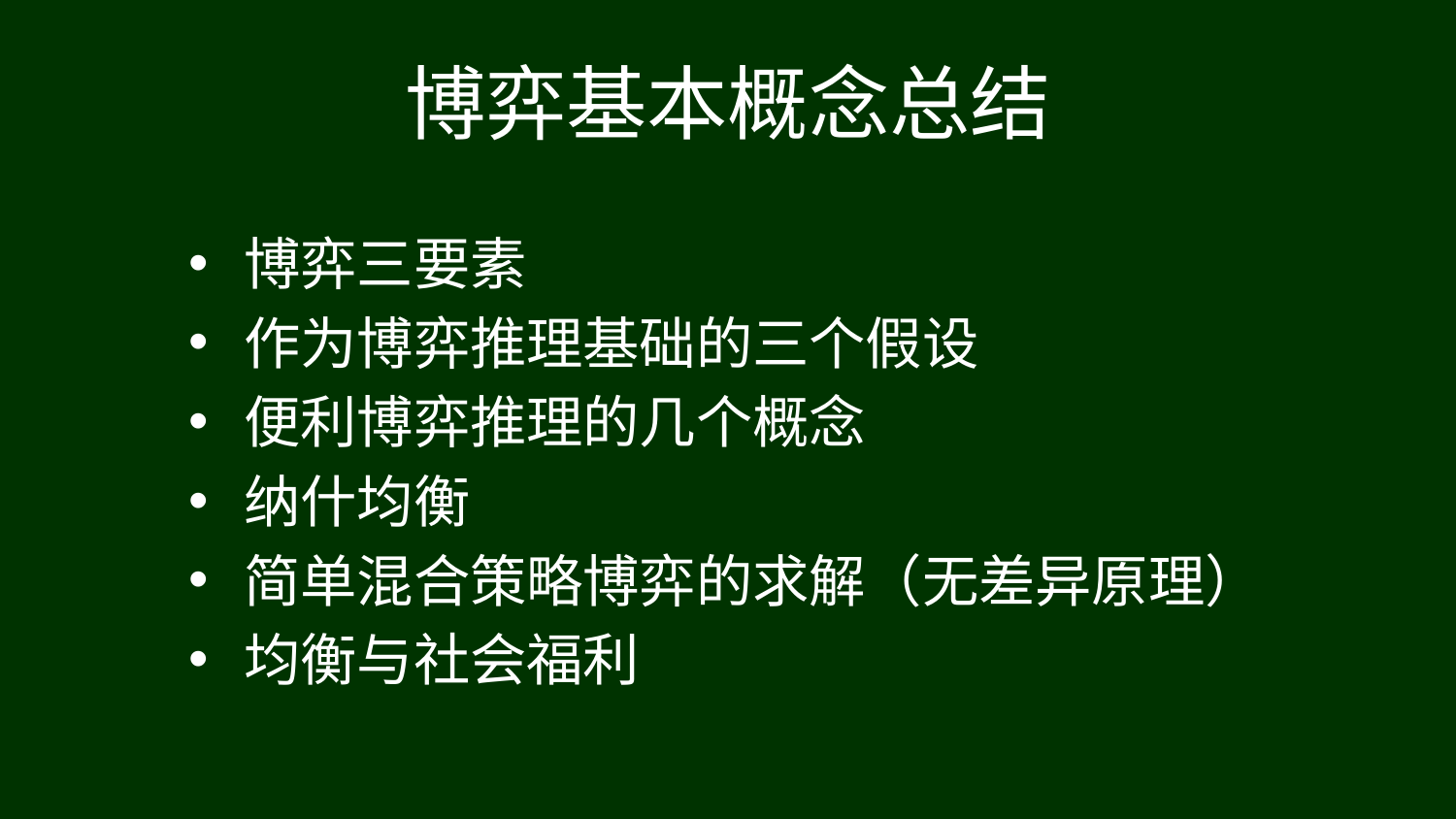

# 博弈基本概念总结
博弈三要素
作为博弈推理基础的三个假设
便利博弈推理的几个概念
纳什均衡
简单混合策略博弈的求解（无差异原理）
均衡与社会福利